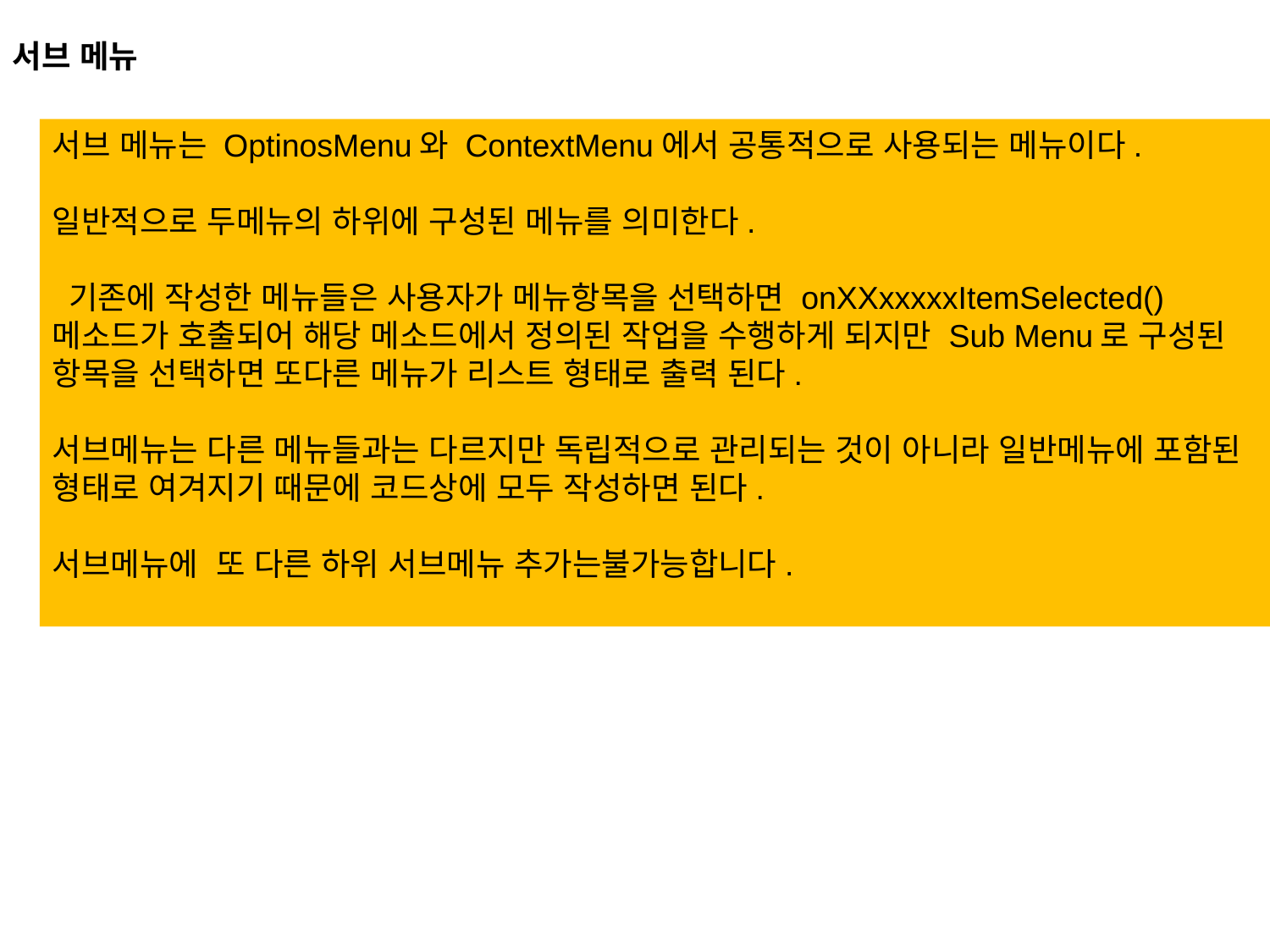

서브 메뉴
서브 메뉴는 OptinosMenu와 ContextMenu에서 공통적으로 사용되는 메뉴이다.

일반적으로 두메뉴의 하위에 구성된 메뉴를 의미한다.

 기존에 작성한 메뉴들은 사용자가 메뉴항목을 선택하면 onXXxxxxxItemSelected() 메소드가 호출되어 해당 메소드에서 정의된 작업을 수행하게 되지만 Sub Menu로 구성된 항목을 선택하면 또다른 메뉴가 리스트 형태로 출력 된다.

서브메뉴는 다른 메뉴들과는 다르지만 독립적으로 관리되는 것이 아니라 일반메뉴에 포함된 형태로 여겨지기 때문에 코드상에 모두 작성하면 된다.

서브메뉴에  또 다른 하위 서브메뉴 추가는불가능합니다.